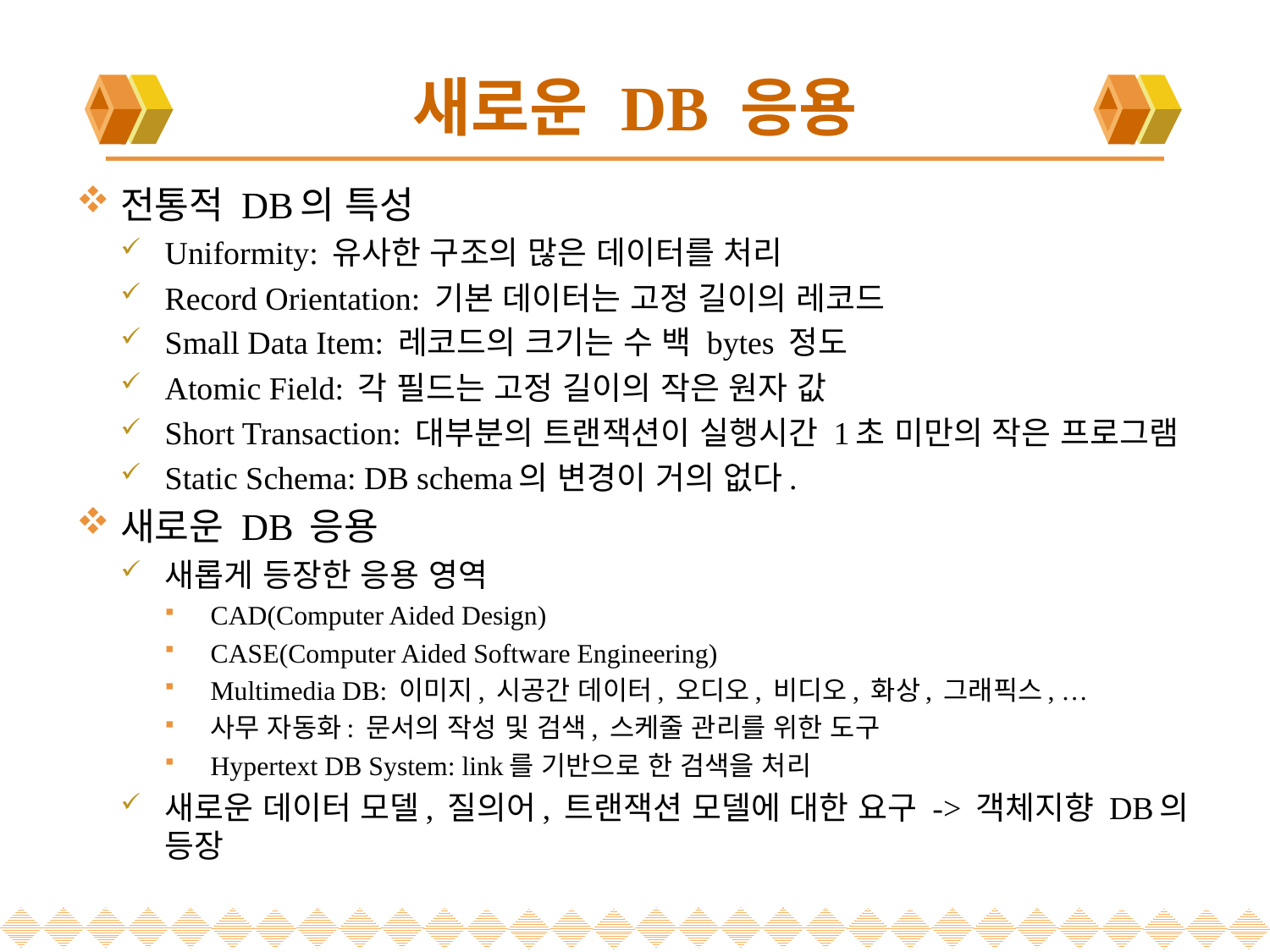

# 새로운 DB 응용
전통적 DB의 특성
Uniformity: 유사한 구조의 많은 데이터를 처리
Record Orientation: 기본 데이터는 고정 길이의 레코드
Small Data Item: 레코드의 크기는 수 백 bytes 정도
Atomic Field: 각 필드는 고정 길이의 작은 원자 값
Short Transaction: 대부분의 트랜잭션이 실행시간 1초 미만의 작은 프로그램
Static Schema: DB schema의 변경이 거의 없다.
새로운 DB 응용
새롭게 등장한 응용 영역
CAD(Computer Aided Design)
CASE(Computer Aided Software Engineering)
Multimedia DB: 이미지, 시공간 데이터, 오디오, 비디오, 화상, 그래픽스, …
사무 자동화: 문서의 작성 및 검색, 스케줄 관리를 위한 도구
Hypertext DB System: link를 기반으로 한 검색을 처리
새로운 데이터 모델, 질의어, 트랜잭션 모델에 대한 요구 -> 객체지향 DB의 등장